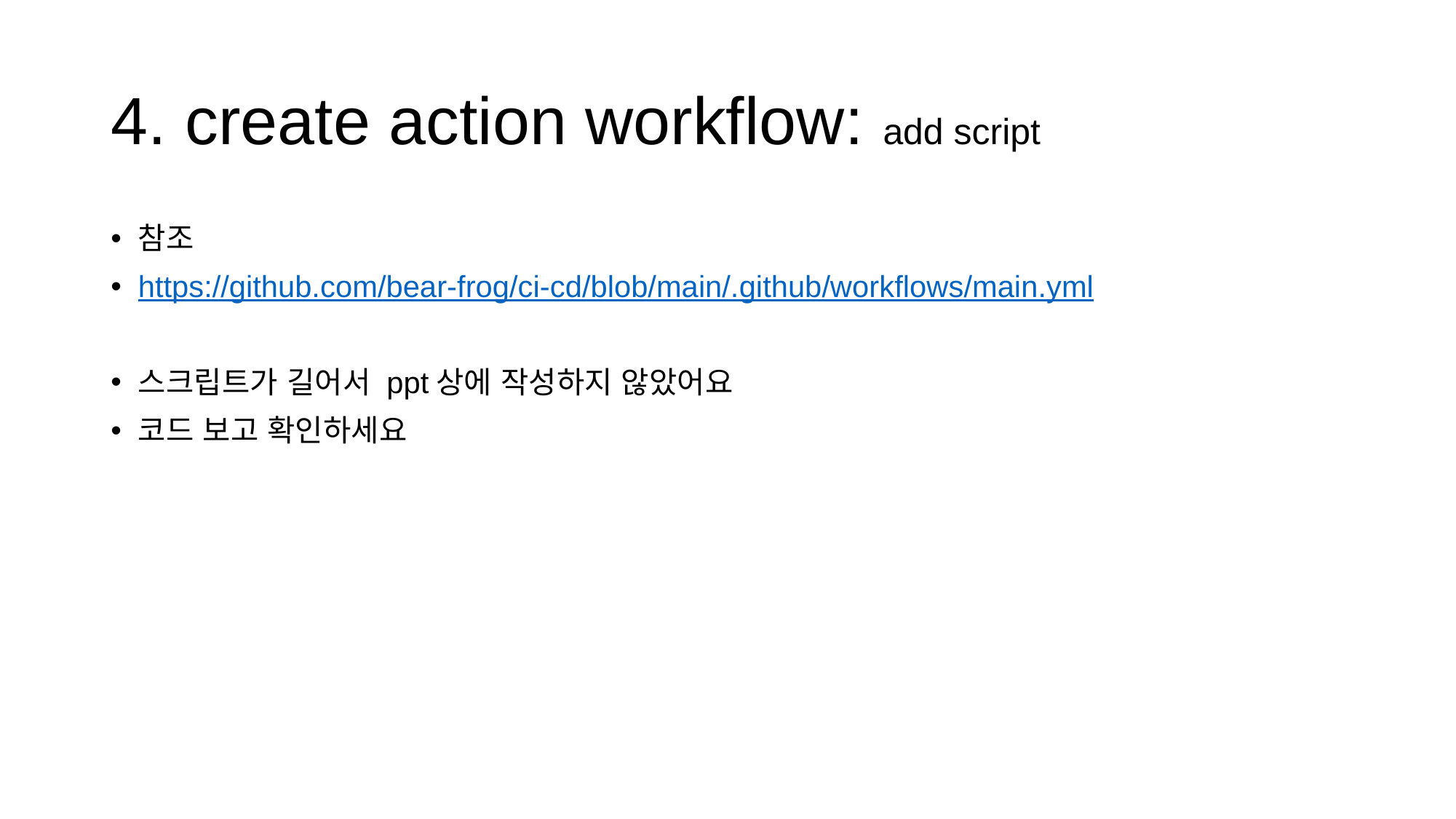

# 4. create action workflow: add script
참조
https://github.com/bear-frog/ci-cd/blob/main/.github/workflows/main.yml

스크립트가 길어서 ppt상에 작성하지 않았어요
코드 보고 확인하세요